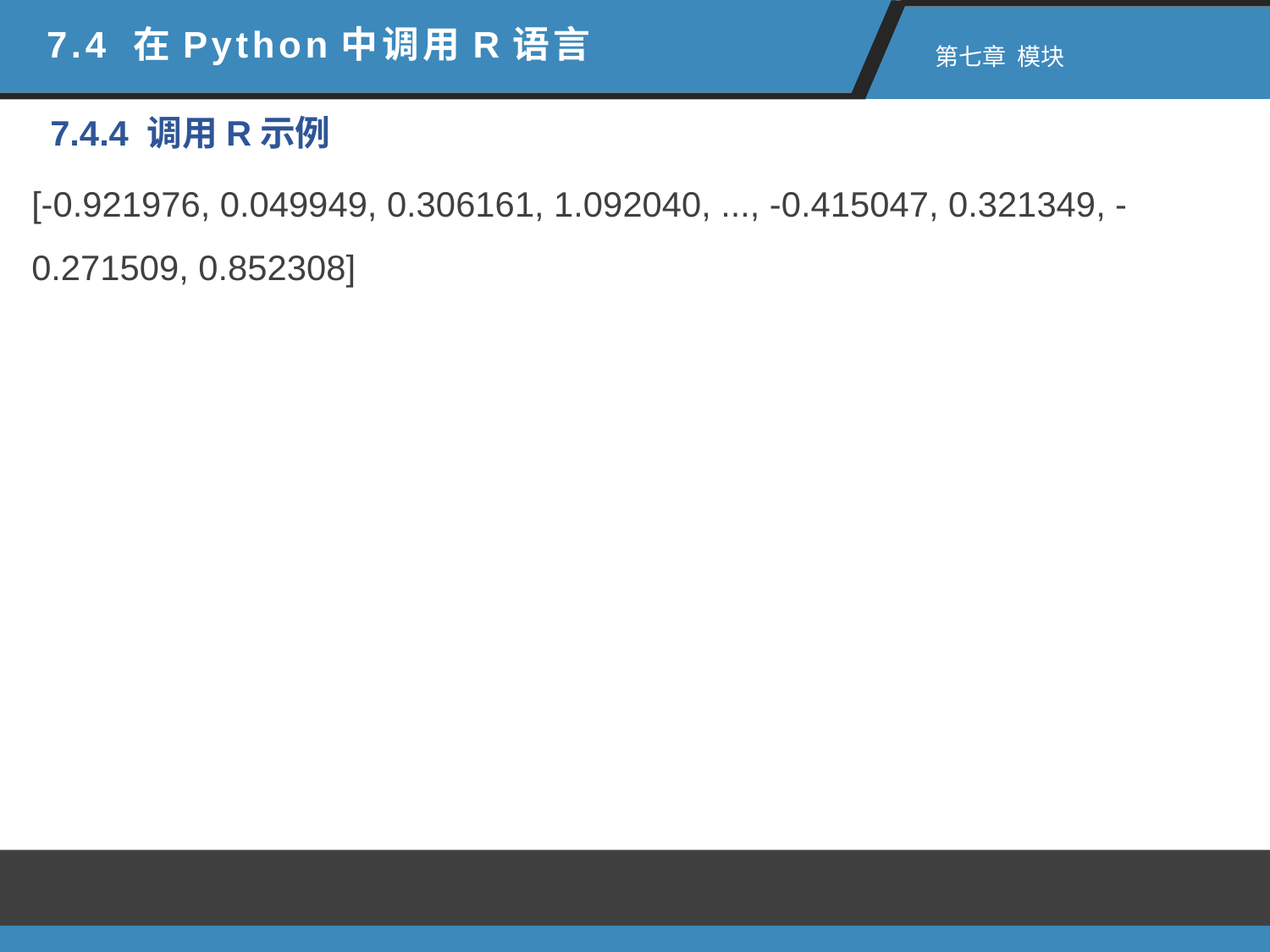

7.4 在Python中调用R语言
  第七章  模块
7.4.4 调用R示例
[-0.921976, 0.049949, 0.306161, 1.092040, ..., -0.415047, 0.321349, -0.271509, 0.852308]